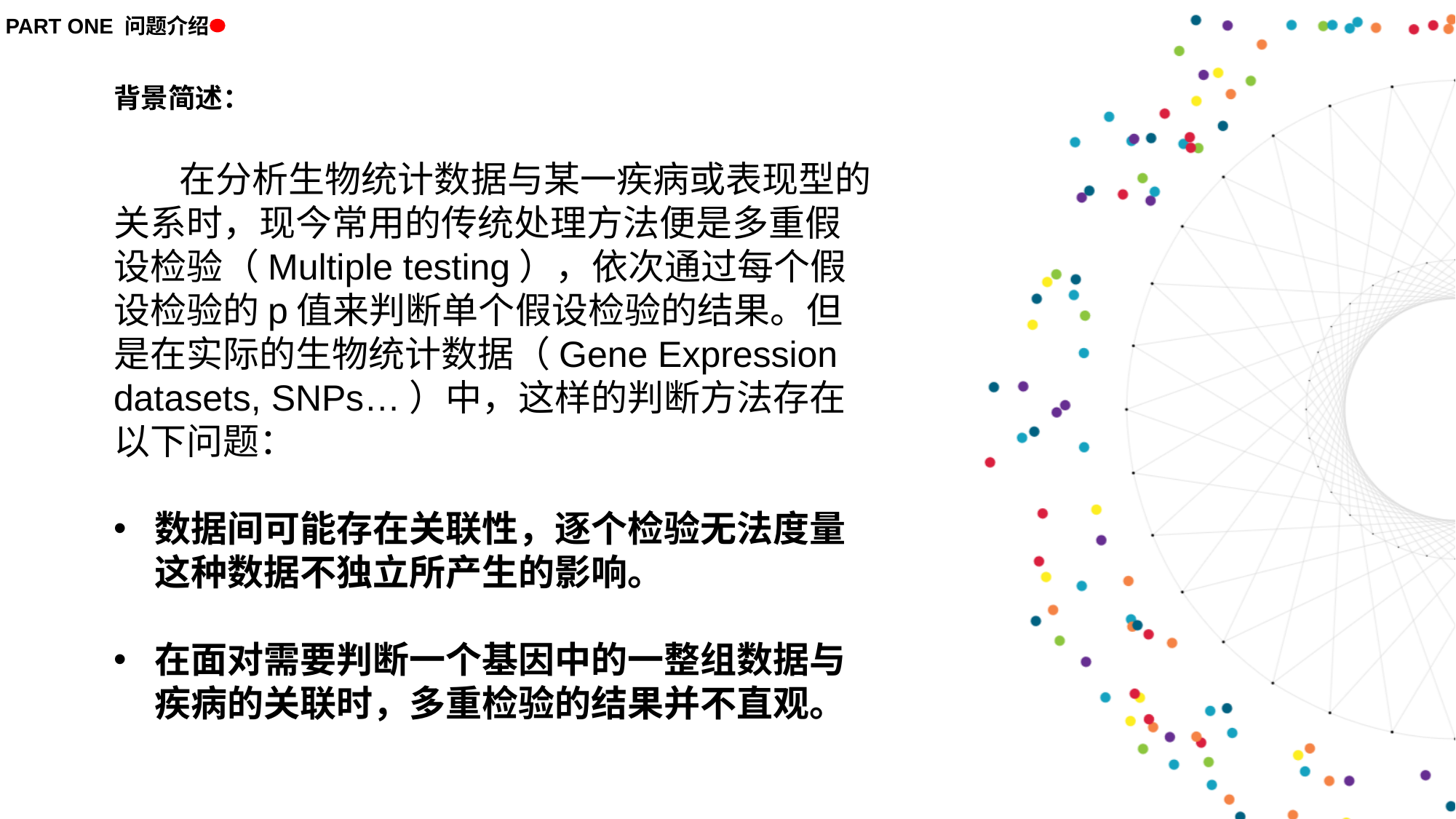

PART ONE 问题介绍

背景简述：
       在分析生物统计数据与某一疾病或表现型的关系时，现今常用的传统处理方法便是多重假设检验（Multiple testing），依次通过每个假设检验的p值来判断单个假设检验的结果。但是在实际的生物统计数据（Gene Expression datasets, SNPs…）中，这样的判断方法存在以下问题：

数据间可能存在关联性，逐个检验无法度量这种数据不独立所产生的影响。

在面对需要判断一个基因中的一整组数据与疾病的关联时，多重检验的结果并不直观。